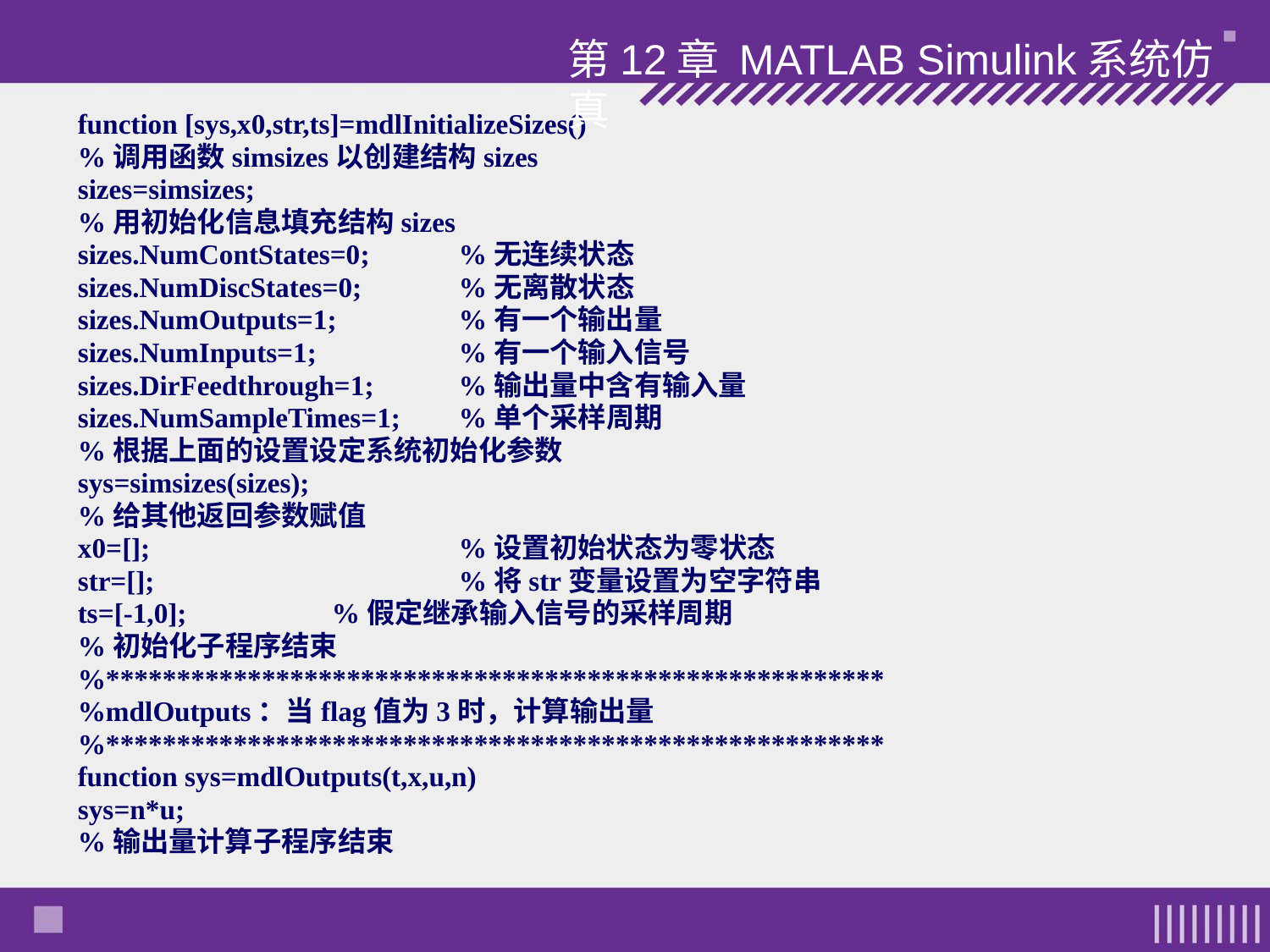

第12章 MATLAB Simulink系统仿真
function [sys,x0,str,ts]=mdlInitializeSizes()
%调用函数simsizes以创建结构sizes
sizes=simsizes;
%用初始化信息填充结构sizes
sizes.NumContStates=0;  	%无连续状态
sizes.NumDiscStates=0;   	%无离散状态
sizes.NumOutputs=1;   	%有一个输出量
sizes.NumInputs=1;        	%有一个输入信号
sizes.DirFeedthrough=1;  	%输出量中含有输入量
sizes.NumSampleTimes=1;  	%单个采样周期
%根据上面的设置设定系统初始化参数
sys=simsizes(sizes);
%给其他返回参数赋值
x0=[];               		%设置初始状态为零状态
str=[];                	 	%将str变量设置为空字符串
ts=[-1,0];               	%假定继承输入信号的采样周期
%初始化子程序结束
%*******************************************************
%mdlOutputs：当flag值为3时，计算输出量
%*******************************************************
function sys=mdlOutputs(t,x,u,n)
sys=n*u;
%输出量计算子程序结束